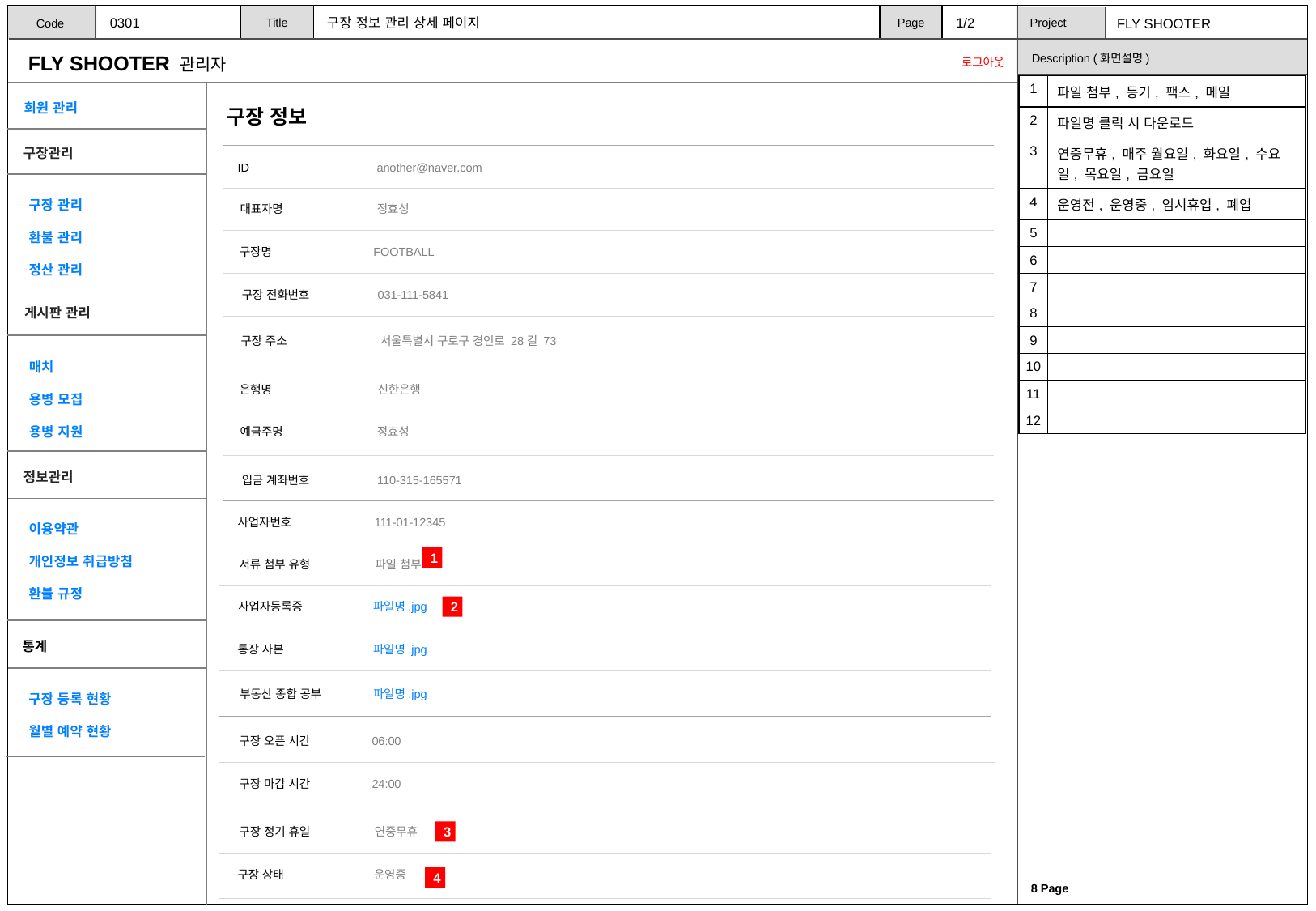

0301
구장 정보 관리 상세 페이지
1/2
| 1 | 파일 첨부, 등기, 팩스, 메일 |
| --- | --- |
| 2 | 파일명 클릭 시 다운로드 |
| 3 | 연중무휴, 매주 월요일, 화요일, 수요일, 목요일, 금요일 |
| 4 | 운영전, 운영중, 임시휴업, 폐업 |
| 5 |  |
| 6 |  |
| 7 |  |
| 8 |  |
| 9 |  |
| 10 |  |
| 11 |  |
| 12 |  |
구장 정보
another@naver.com
ID
정효성
대표자명
FOOTBALL
구장명
031-111-5841
구장 전화번호
서울특별시 구로구 경인로 28길 73
구장 주소
신한은행
은행명
정효성
예금주명
110-315-165571
입금 계좌번호
111-01-12345
사업자번호
1
파일 첨부
서류 첨부 유형
파일명.jpg
사업자등록증
2
파일명.jpg
통장 사본
파일명.jpg
부동산 종합 공부
06:00
구장 오픈 시간
24:00
구장 마감 시간
연중무휴
구장 정기 휴일
3
운영중
구장 상태
4